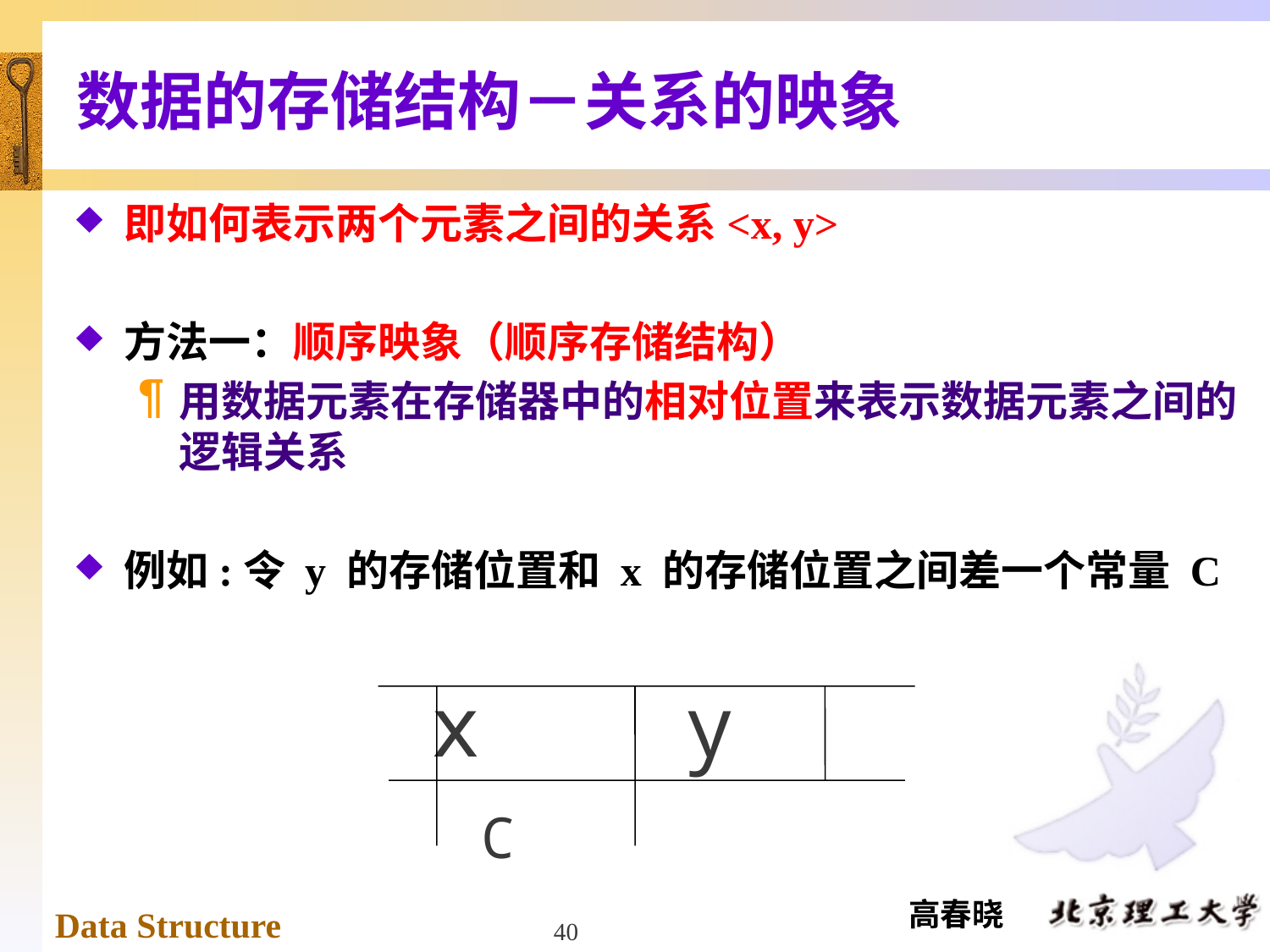

# 数据的存储结构－关系的映象
即如何表示两个元素之间的关系<x, y>

方法一：顺序映象（顺序存储结构）
用数据元素在存储器中的相对位置来表示数据元素之间的逻辑关系

例如:令 y 的存储位置和 x 的存储位置之间差一个常量 C

 x    y
  C

40